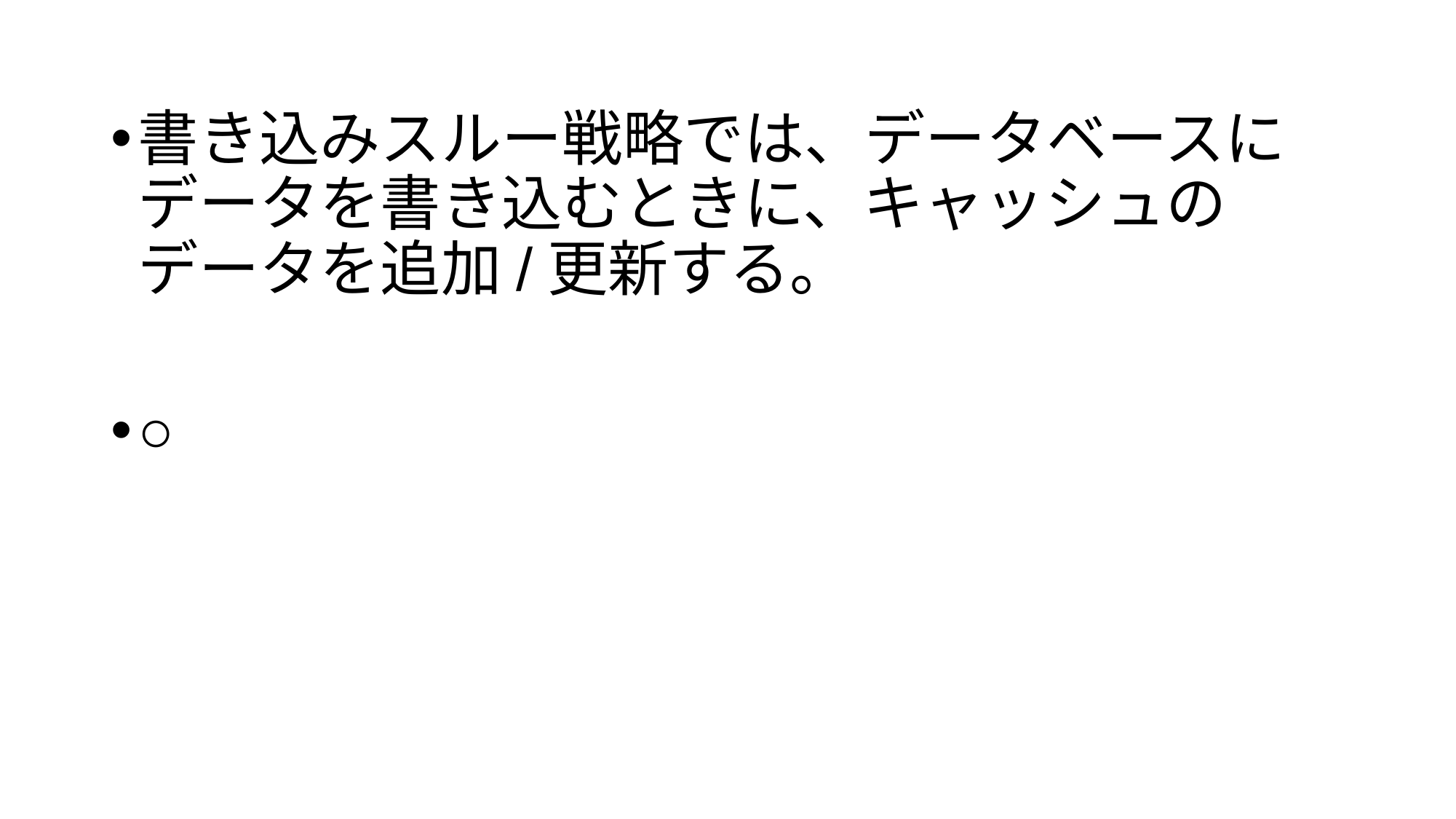

書き込みスルー戦略では、データベースにデータを書き込むときに、キャッシュのデータを追加/更新する。

○